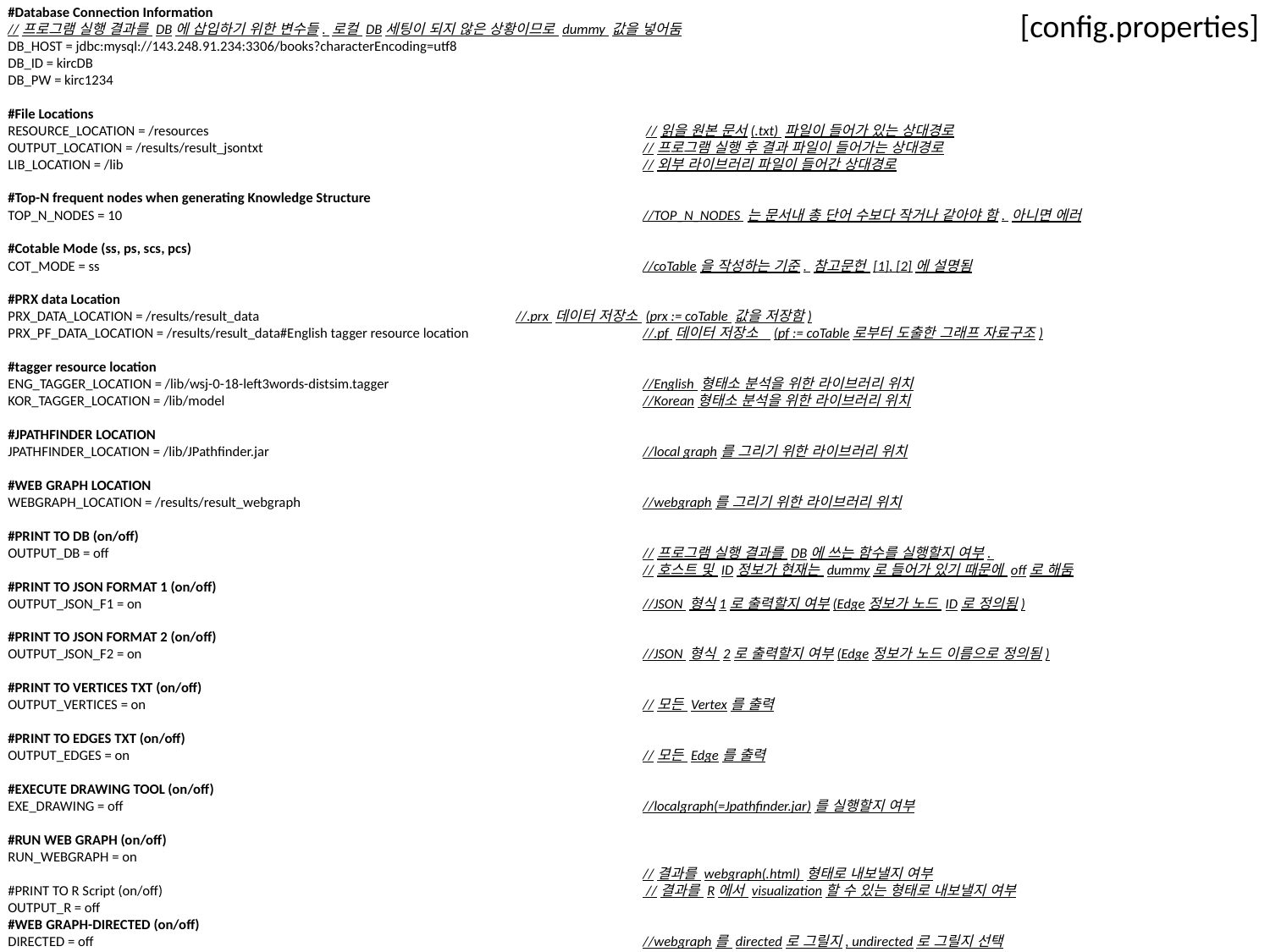

[config.properties]
#Database Connection Information
//프로그램 실행 결과를 DB에 삽입하기 위한 변수들. 로컬 DB세팅이 되지 않은 상황이므로 dummy 값을 넣어둠
DB_HOST = jdbc:mysql://143.248.91.234:3306/books?characterEncoding=utf8
DB_ID = kircDB
DB_PW = kirc1234

#File Locations
RESOURCE_LOCATION = /resources				 //읽을 원본 문서(.txt) 파일이 들어가 있는 상대경로
OUTPUT_LOCATION = /results/result_jsontxt			//프로그램 실행 후 결과 파일이 들어가는 상대경로
LIB_LOCATION = /lib					//외부 라이브러리 파일이 들어간 상대경로

#Top-N frequent nodes when generating Knowledge Structure
TOP_N_NODES = 10					//TOP_N_NODES 는 문서내 총 단어 수보다 작거나 같아야 함. 아니면 에러

#Cotable Mode (ss, ps, scs, pcs)
COT_MODE = ss					//coTable을 작성하는 기준. 참고문헌 [1], [2]에 설명됨

#PRX data Location
PRX_DATA_LOCATION = /results/result_data			//.prx 데이터 저장소 (prx := coTable 값을 저장함)
PRX_PF_DATA_LOCATION = /results/result_data#English tagger resource location		//.pf 데이터 저장소   (pf := coTable로부터 도출한 그래프 자료구조)

#tagger resource location
ENG_TAGGER_LOCATION = /lib/wsj-0-18-left3words-distsim.tagger		//English 형태소 분석을 위한 라이브러리 위치
KOR_TAGGER_LOCATION = /lib/model				//Korean형태소 분석을 위한 라이브러리 위치

#JPATHFINDER LOCATION
JPATHFINDER_LOCATION = /lib/JPathfinder.jar			//local graph를 그리기 위한 라이브러리 위치

#WEB GRAPH LOCATION
WEBGRAPH_LOCATION = /results/result_webgraph			//webgraph를 그리기 위한 라이브러리 위치

#PRINT TO DB (on/off)
OUTPUT_DB = off					//프로그램 실행 결과를 DB에 쓰는 함수를 실행할지 여부.
					//호스트 및 ID정보가 현재는 dummy로 들어가 있기 때문에 off로 해둠
#PRINT TO JSON FORMAT 1 (on/off)
OUTPUT_JSON_F1 = on				//JSON 형식1로 출력할지 여부(Edge정보가 노드 ID로 정의됨)

#PRINT TO JSON FORMAT 2 (on/off)
OUTPUT_JSON_F2 = on				//JSON 형식 2로 출력할지 여부(Edge정보가 노드 이름으로 정의됨)

#PRINT TO VERTICES TXT (on/off)
OUTPUT_VERTICES = on				//모든 Vertex를 출력

#PRINT TO EDGES TXT (on/off)
OUTPUT_EDGES = on 					//모든 Edge를 출력

#EXECUTE DRAWING TOOL (on/off)
EXE_DRAWING = off					//localgraph(=Jpathfinder.jar)를 실행할지 여부

#RUN WEB GRAPH (on/off)
RUN_WEBGRAPH = on
					//결과를 webgraph(.html) 형태로 내보낼지 여부
#PRINT TO R Script (on/off)				 //결과를 R에서 visualization할 수 있는 형태로 내보낼지 여부
OUTPUT_R = off
#WEB GRAPH-DIRECTED (on/off)
DIRECTED = off					//webgraph를 directed로 그릴지, undirected로 그릴지 선택